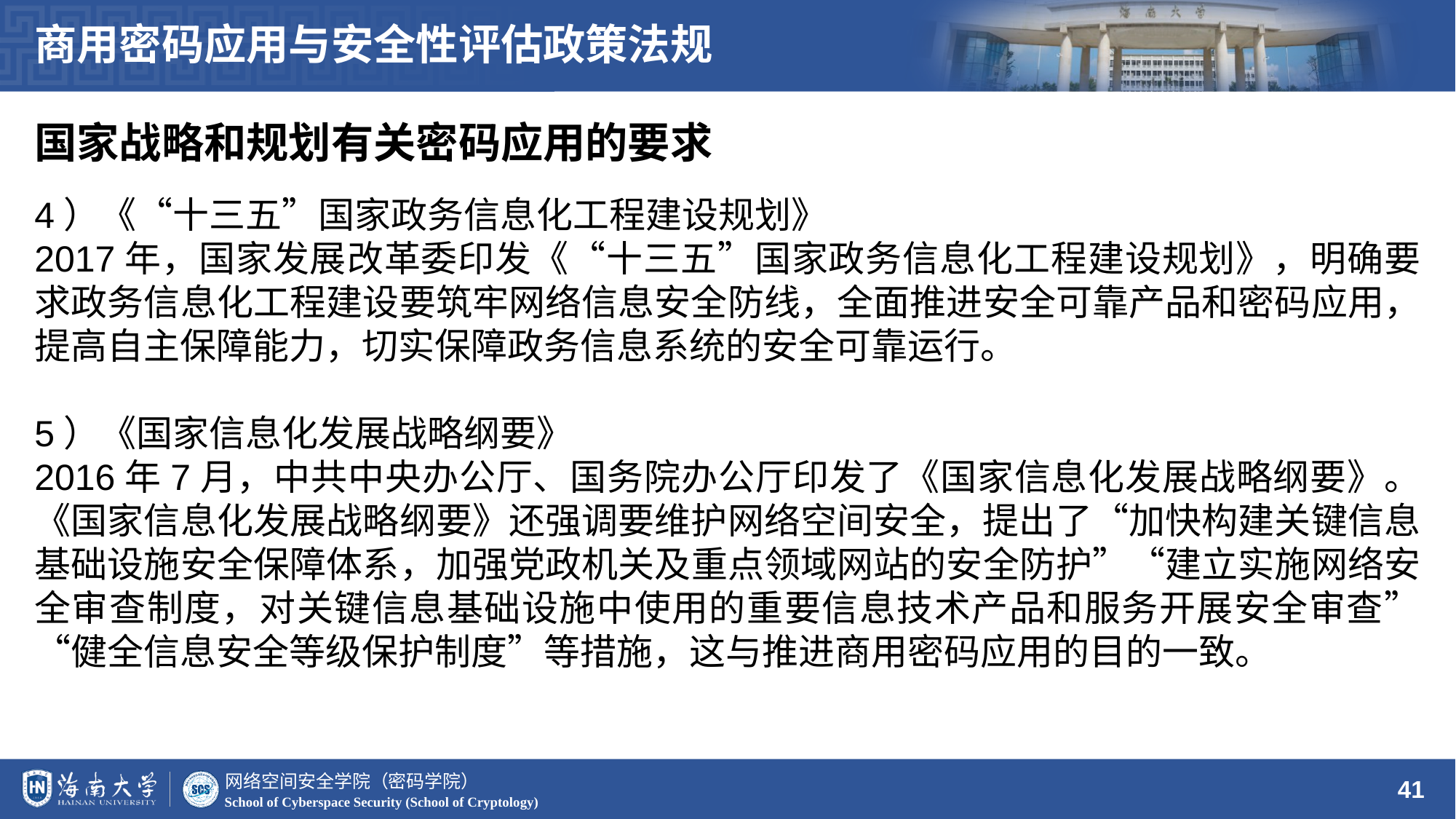

商用密码应用与安全性评估政策法规

国家战略和规划有关密码应用的要求
4）《“十三五”国家政务信息化工程建设规划》
2017年，国家发展改革委印发《“十三五”国家政务信息化工程建设规划》，明确要求政务信息化工程建设要筑牢网络信息安全防线，全面推进安全可靠产品和密码应用，提高自主保障能力，切实保障政务信息系统的安全可靠运行。

5）《国家信息化发展战略纲要》
2016年7月，中共中央办公厅、国务院办公厅印发了《国家信息化发展战略纲要》。《国家信息化发展战略纲要》还强调要维护网络空间安全，提出了“加快构建关键信息基础设施安全保障体系，加强党政机关及重点领域网站的安全防护”“建立实施网络安全审查制度，对关键信息基础设施中使用的重要信息技术产品和服务开展安全审查”“健全信息安全等级保护制度”等措施，这与推进商用密码应用的目的一致。
41